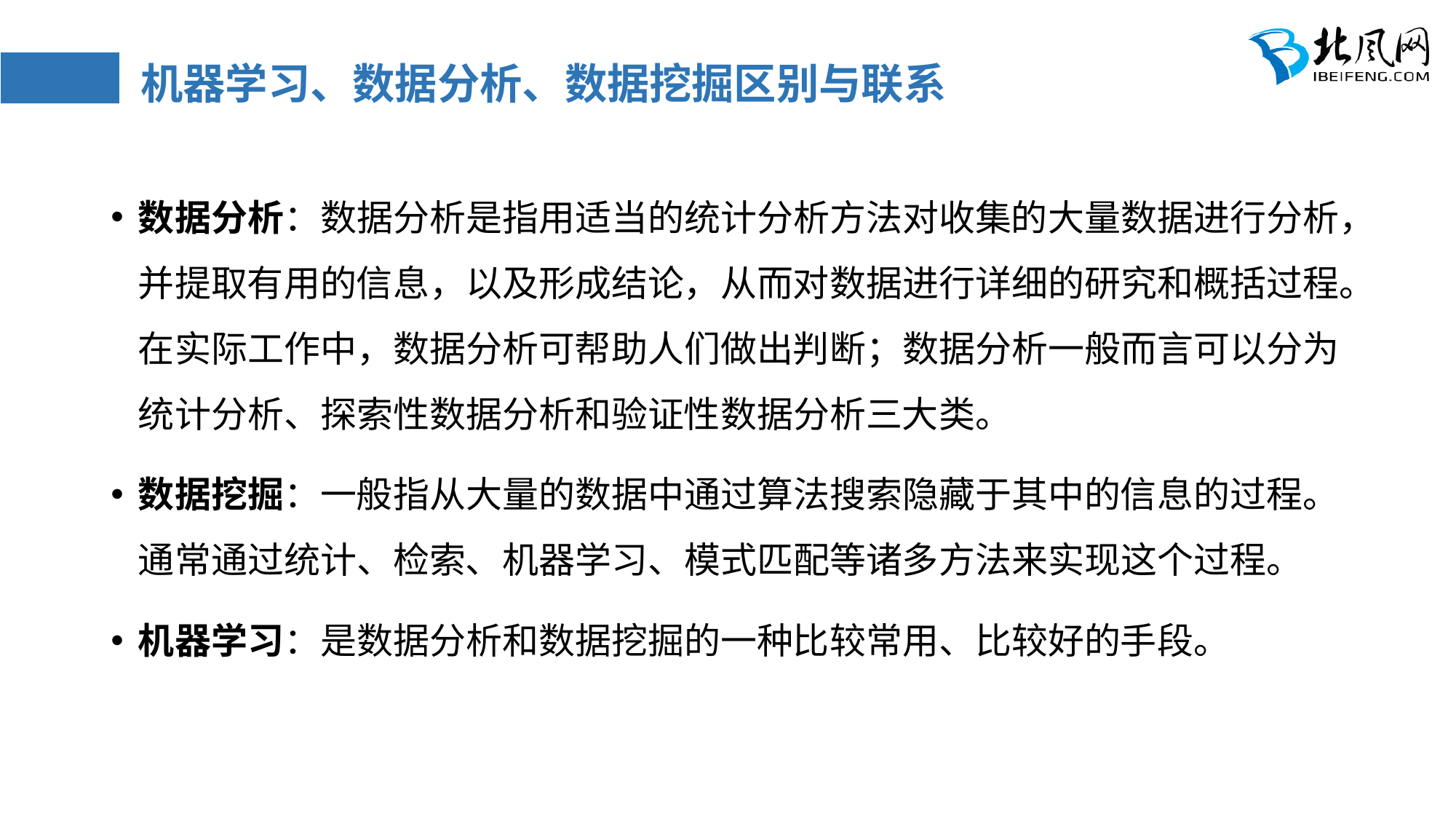

# 机器学习、数据分析、数据挖掘区别与联系
数据分析：数据分析是指用适当的统计分析方法对收集的大量数据进行分析，并提取有用的信息，以及形成结论，从而对数据进行详细的研究和概括过程。在实际工作中，数据分析可帮助人们做出判断；数据分析一般而言可以分为统计分析、探索性数据分析和验证性数据分析三大类。
数据挖掘：一般指从大量的数据中通过算法搜索隐藏于其中的信息的过程。通常通过统计、检索、机器学习、模式匹配等诸多方法来实现这个过程。
机器学习：是数据分析和数据挖掘的一种比较常用、比较好的手段。